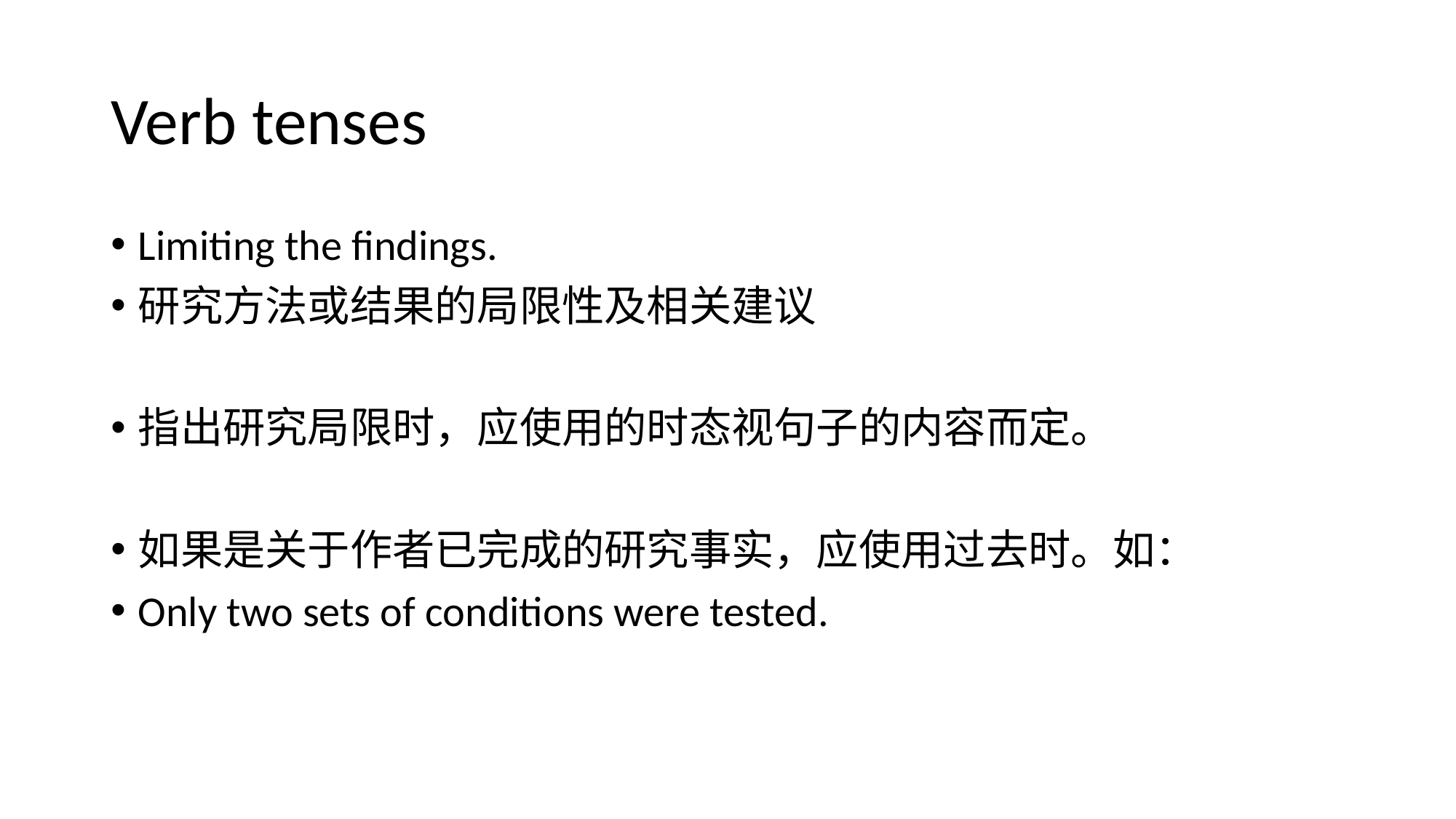

# Verb tenses
Limiting the findings.
研究方法或结果的局限性及相关建议

指出研究局限时，应使用的时态视句子的内容而定。

如果是关于作者已完成的研究事实，应使用过去时。如：
Only two sets of conditions were tested.